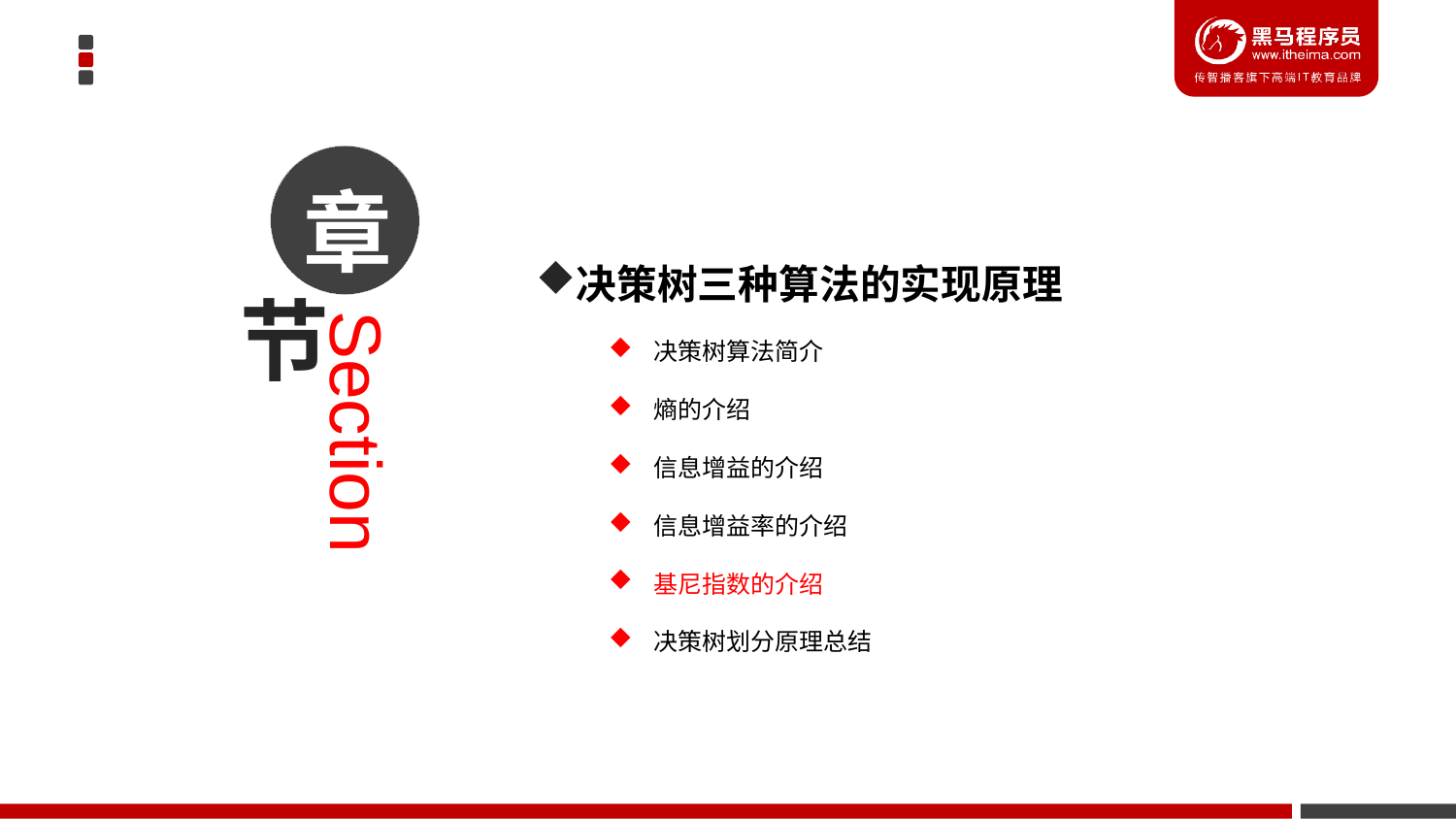

章
决策树三种算法的实现原理
决策树算法简介
熵的介绍
信息增益的介绍
信息增益率的介绍
基尼指数的介绍
决策树划分原理总结
节
Section